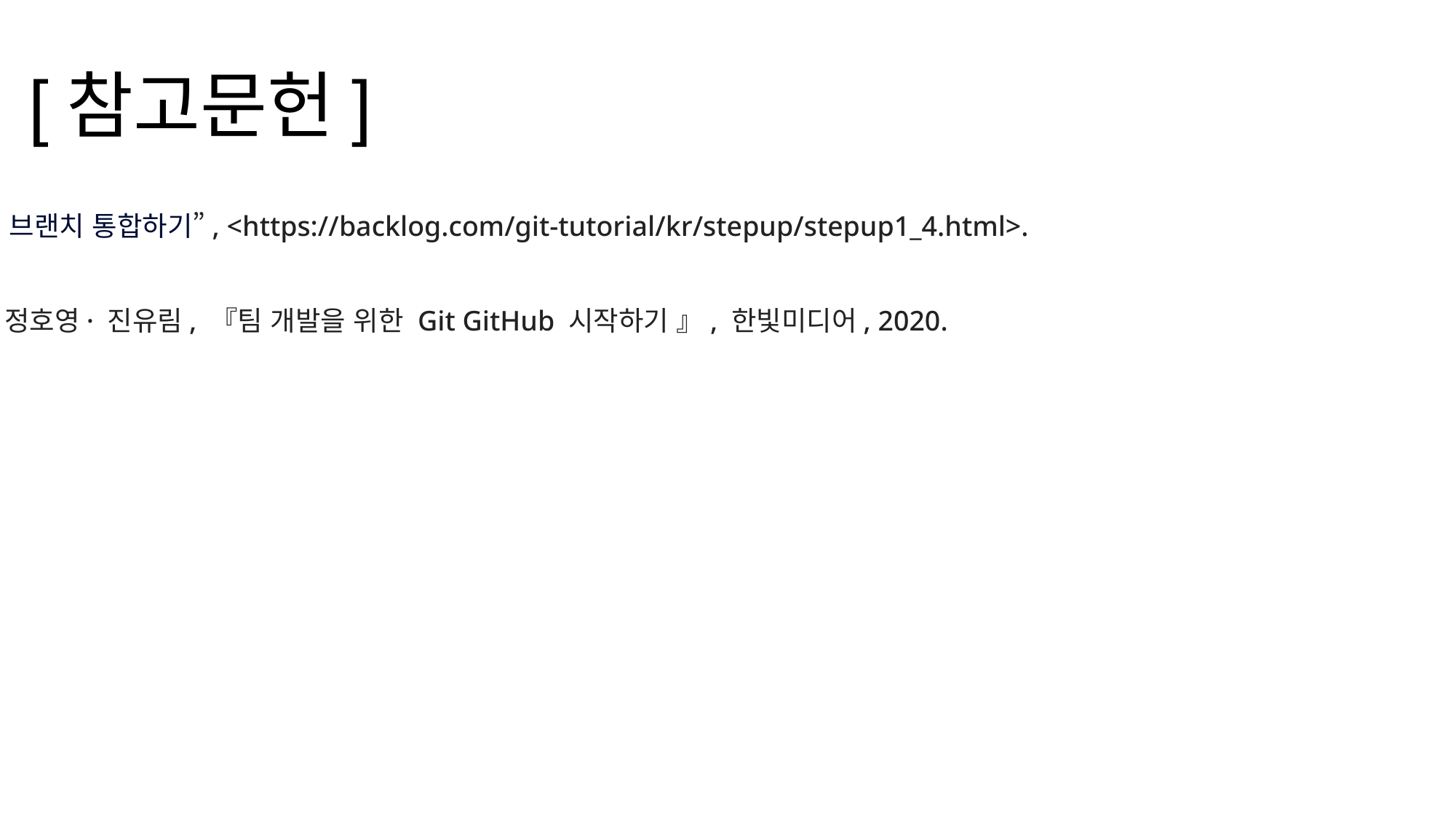

[참고문헌]
“브랜치 통합하기”, <https://backlog.com/git-tutorial/kr/stepup/stepup1_4.html>.
정호영· 진유림, 『팀 개발을 위한 Git GitHub 시작하기 』, 한빛미디어, 2020.